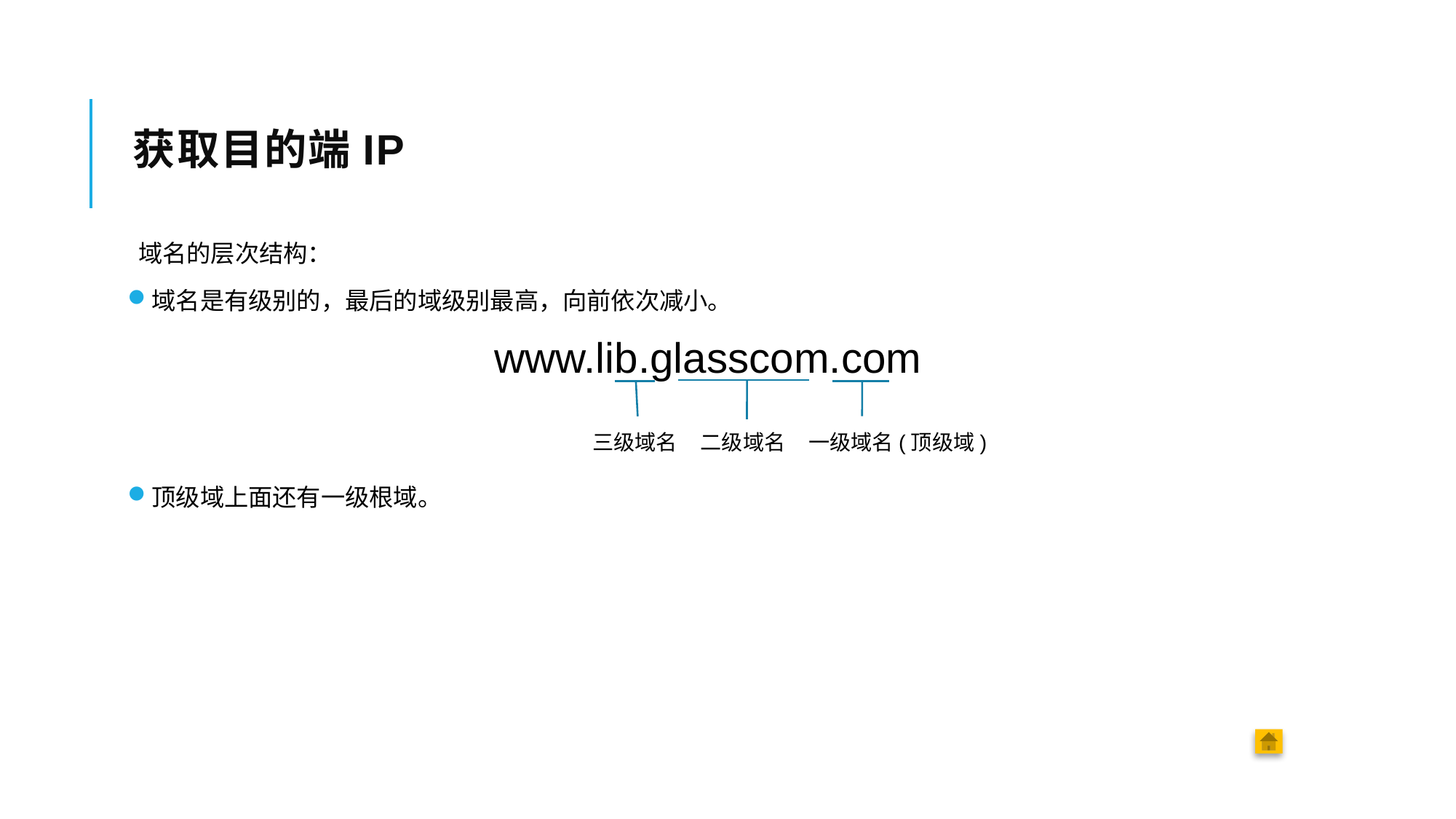

# 获取目的端IP
域名的层次结构：
域名是有级别的，最后的域级别最高，向前依次减小。
www.lib.glasscom.com

顶级域上面还有一级根域。

三级域名
二级域名
一级域名(顶级域)